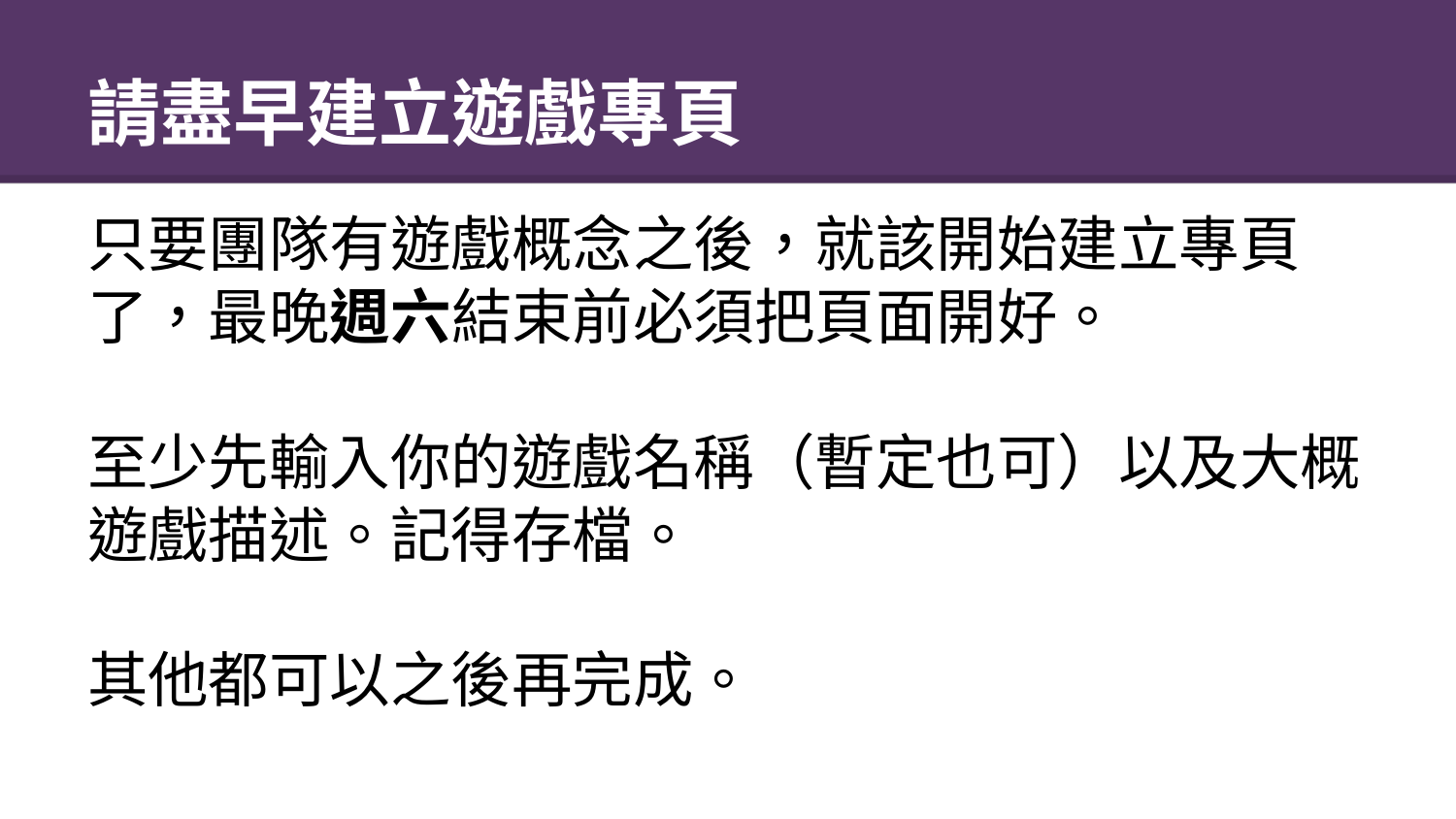

# 請盡早建立遊戲專頁
只要團隊有遊戲概念之後，就該開始建立專頁了，最晚週六結束前必須把頁面開好。

至少先輸入你的遊戲名稱（暫定也可）以及大概遊戲描述。記得存檔。

其他都可以之後再完成。